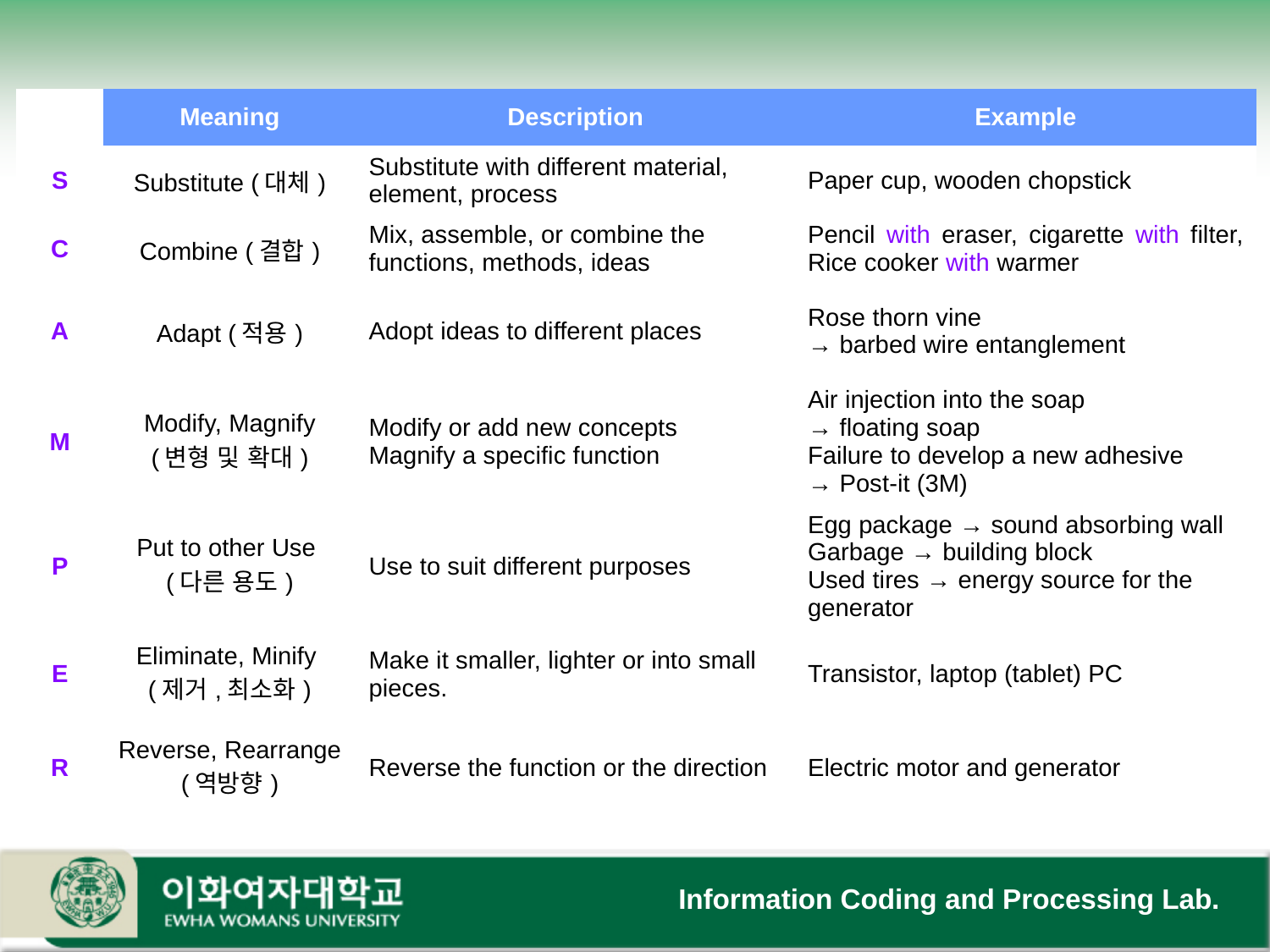

|  | Meaning | Description | Example |
| --- | --- | --- | --- |
| S | Substitute (대체) | Substitute with different material, element, process | Paper cup, wooden chopstick |
| C | Combine (결합) | Mix, assemble, or combine the functions, methods, ideas | Pencil with eraser, cigarette with filter, Rice cooker with warmer |
| A | Adapt (적용) | Adopt ideas to different places | Rose thorn vine → barbed wire entanglement |
| M | Modify, Magnify (변형 및 확대) | Modify or add new concepts Magnify a specific function | Air injection into the soap → floating soap Failure to develop a new adhesive → Post-it (3M) |
| P | Put to other Use (다른 용도) | Use to suit different purposes | Egg package → sound absorbing wall Garbage → building block Used tires → energy source for the generator |
| E | Eliminate, Minify (제거,최소화) | Make it smaller, lighter or into small pieces. | Transistor, laptop (tablet) PC |
| R | Reverse, Rearrange (역방향) | Reverse the function or the direction | Electric motor and generator |